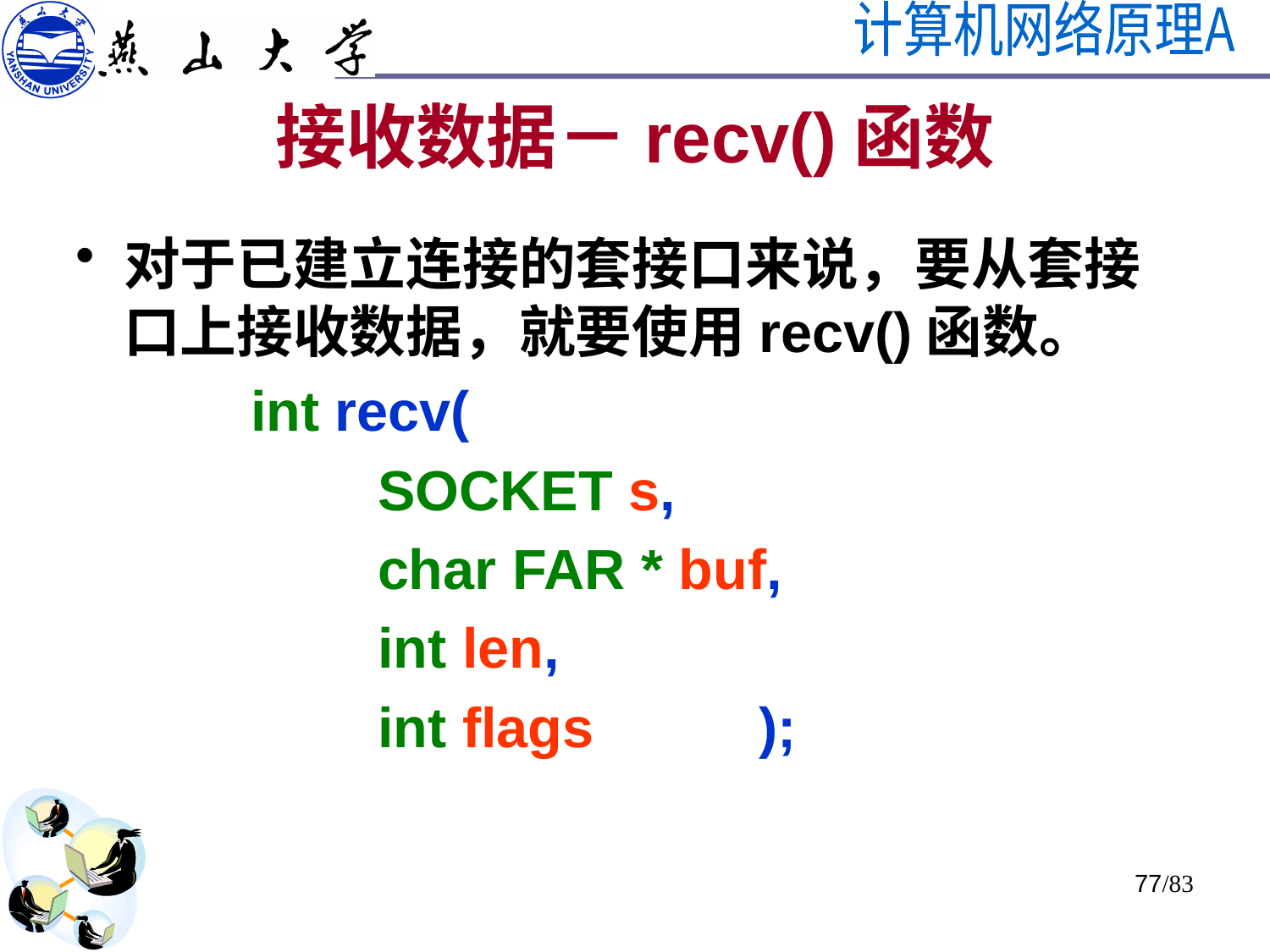

# 接收数据－recv()函数
对于已建立连接的套接口来说，要从套接口上接收数据，就要使用recv()函数。
		int recv(
			SOCKET s,
			char FAR * buf,
			int len,
			int flags		);
77/83